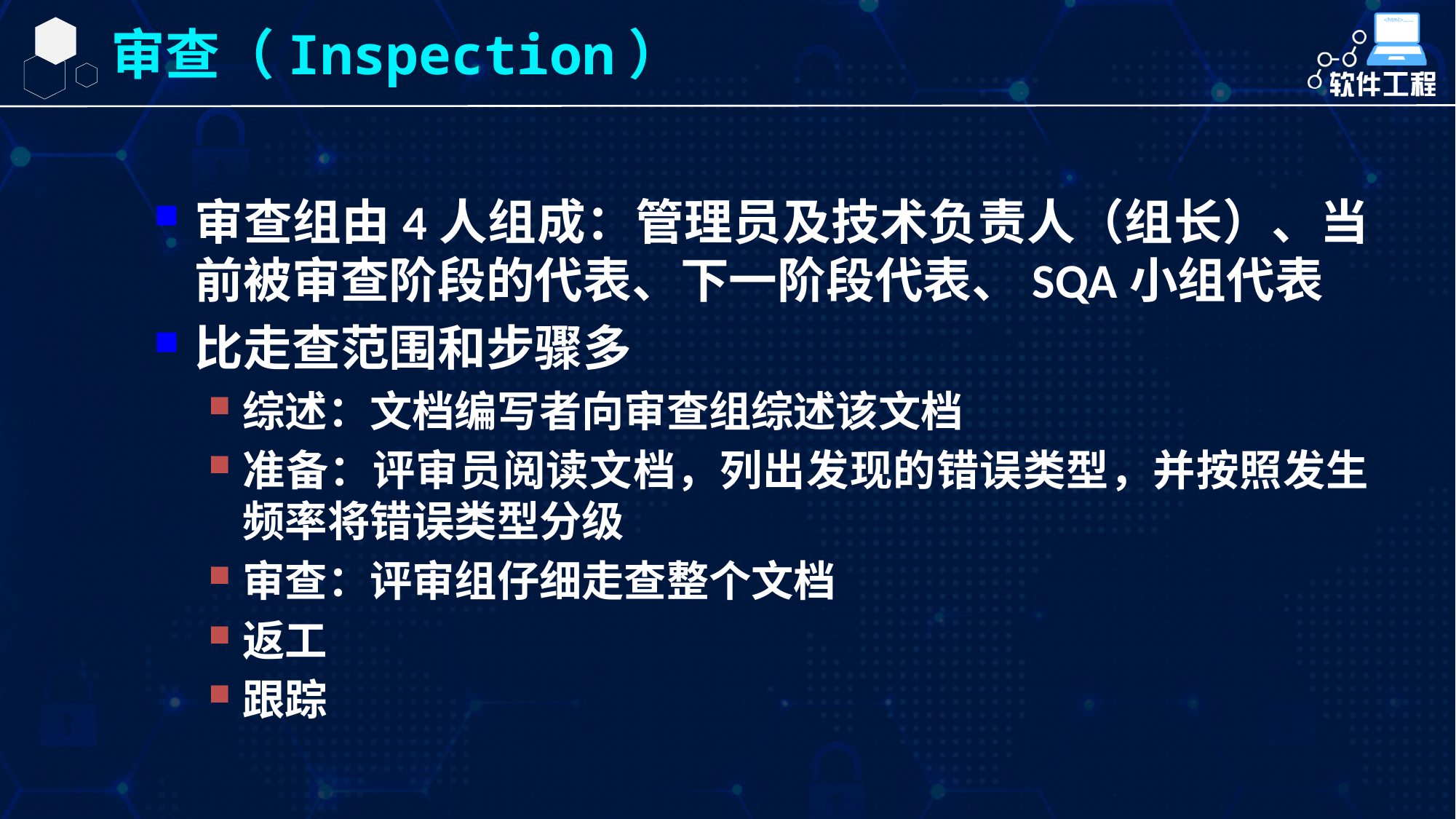

审查（Inspection）
审查组由4人组成：管理员及技术负责人（组长）、当前被审查阶段的代表、下一阶段代表、SQA小组代表
比走查范围和步骤多
综述：文档编写者向审查组综述该文档
准备：评审员阅读文档，列出发现的错误类型，并按照发生频率将错误类型分级
审查：评审组仔细走查整个文档
返工
跟踪